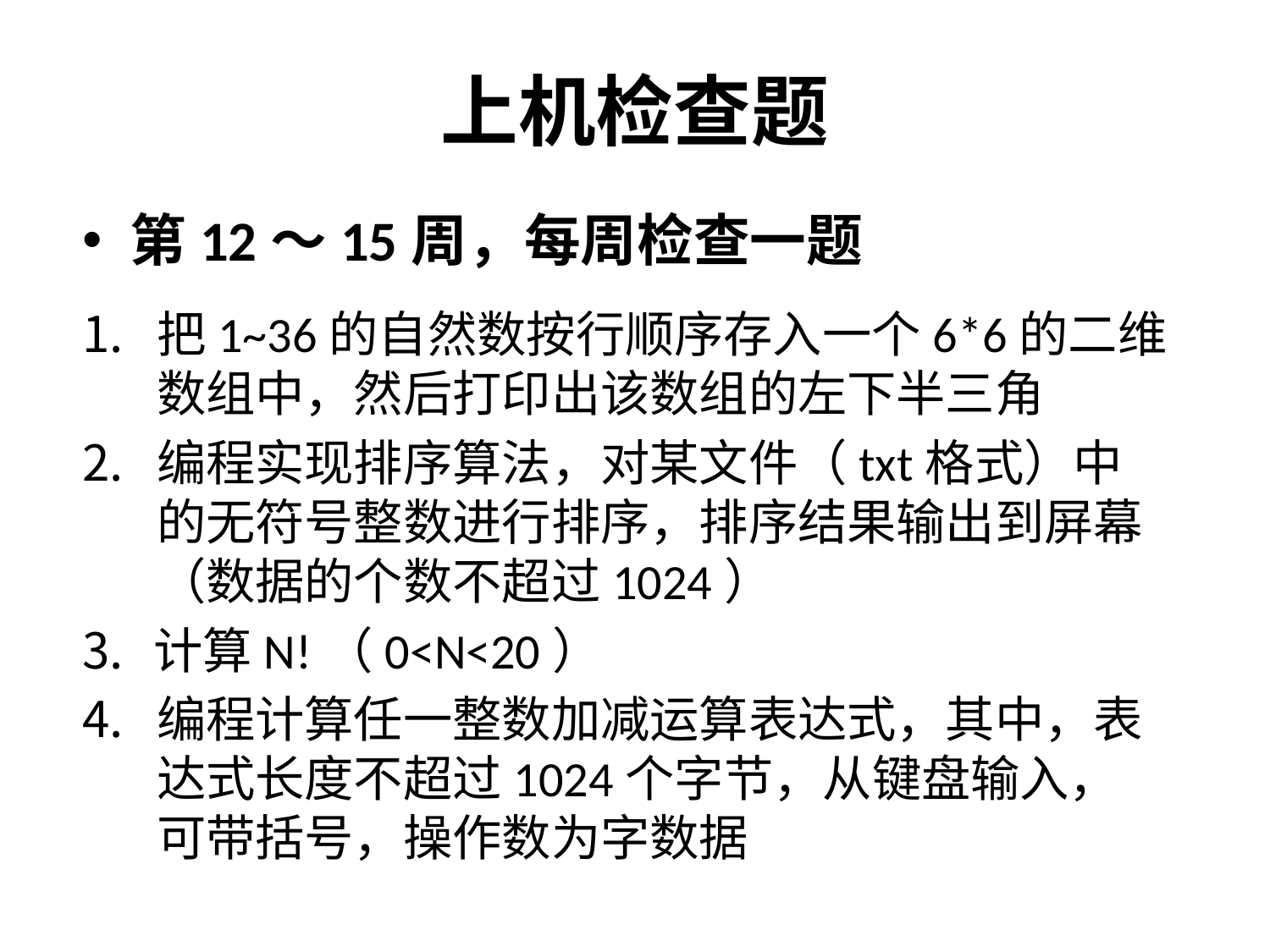

# 上机检查题
第12～15周，每周检查一题
把1~36的自然数按行顺序存入一个6*6的二维数组中，然后打印出该数组的左下半三角
编程实现排序算法，对某文件（txt格式）中的无符号整数进行排序，排序结果输出到屏幕（数据的个数不超过1024）
计算N!（0<N<20）
编程计算任一整数加减运算表达式，其中，表达式长度不超过1024个字节，从键盘输入，可带括号，操作数为字数据